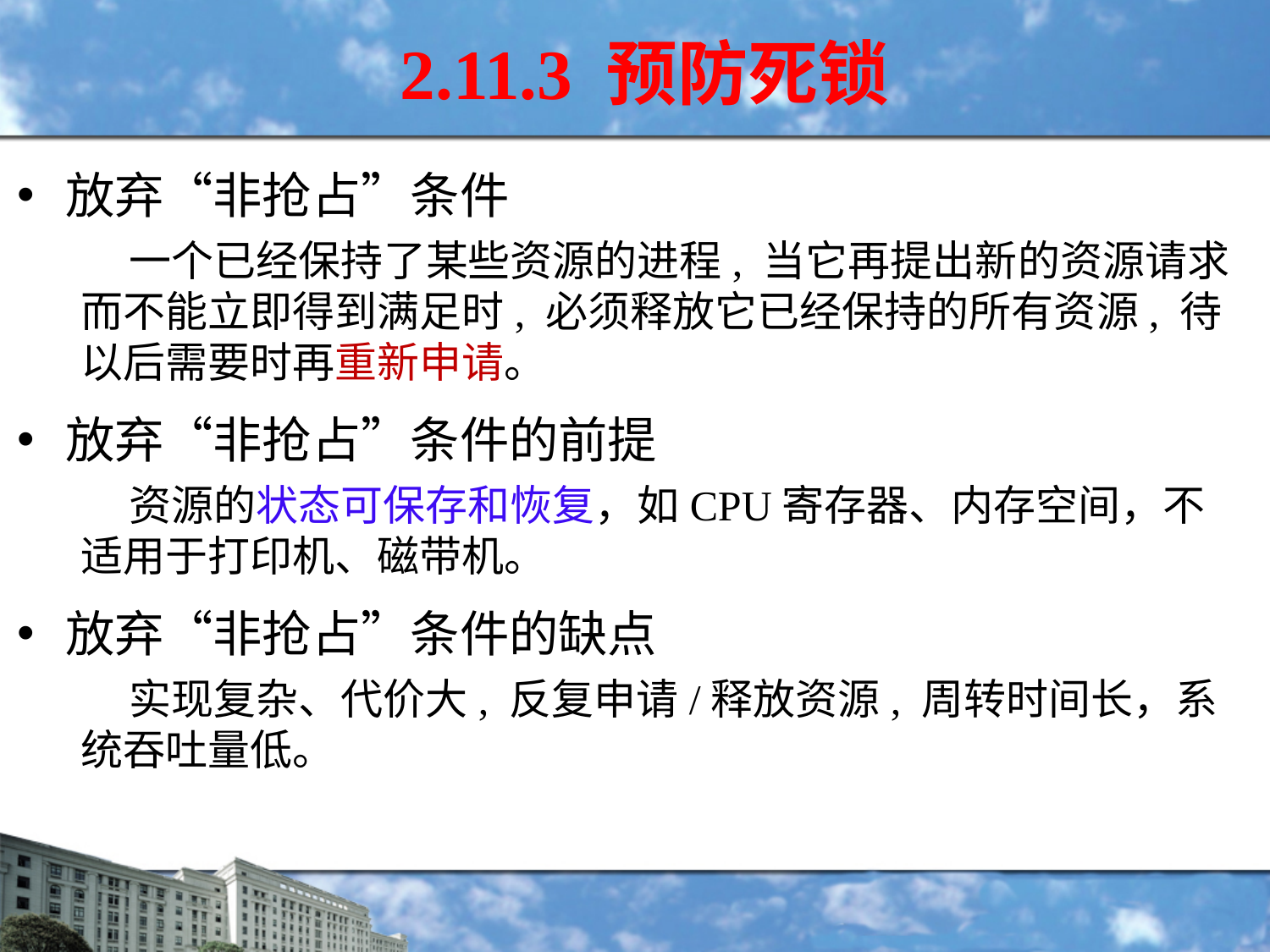

2.11.3 预防死锁
放弃“非抢占”条件
    一个已经保持了某些资源的进程, 当它再提出新的资源请求而不能立即得到满足时, 必须释放它已经保持的所有资源, 待以后需要时再重新申请。
放弃“非抢占”条件的前提
    资源的状态可保存和恢复，如CPU寄存器、内存空间，不适用于打印机、磁带机。
放弃“非抢占”条件的缺点
    实现复杂、代价大, 反复申请/释放资源, 周转时间长，系统吞吐量低。